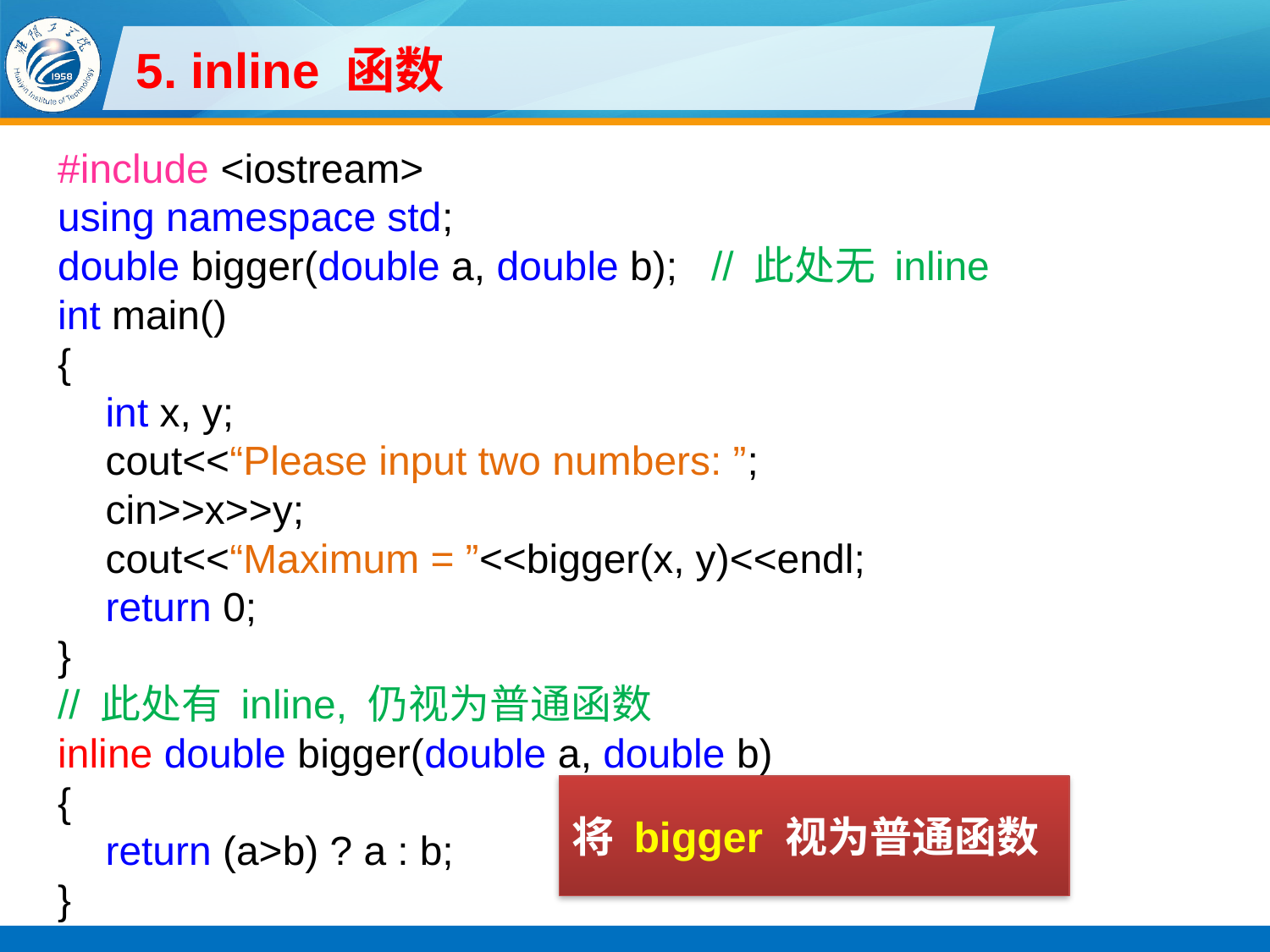

# 5. inline 函数
#include <iostream>
using namespace std;
double bigger(double a, double b);   // 此处无 inline
int main()
{
int x, y;
cout<<“Please input two numbers: ”;
cin>>x>>y;
cout<<“Maximum = ”<<bigger(x, y)<<endl;
return 0;
}
// 此处有 inline, 仍视为普通函数
inline double bigger(double a, double b)
{
return (a>b) ? a : b;
}
将 bigger 视为普通函数